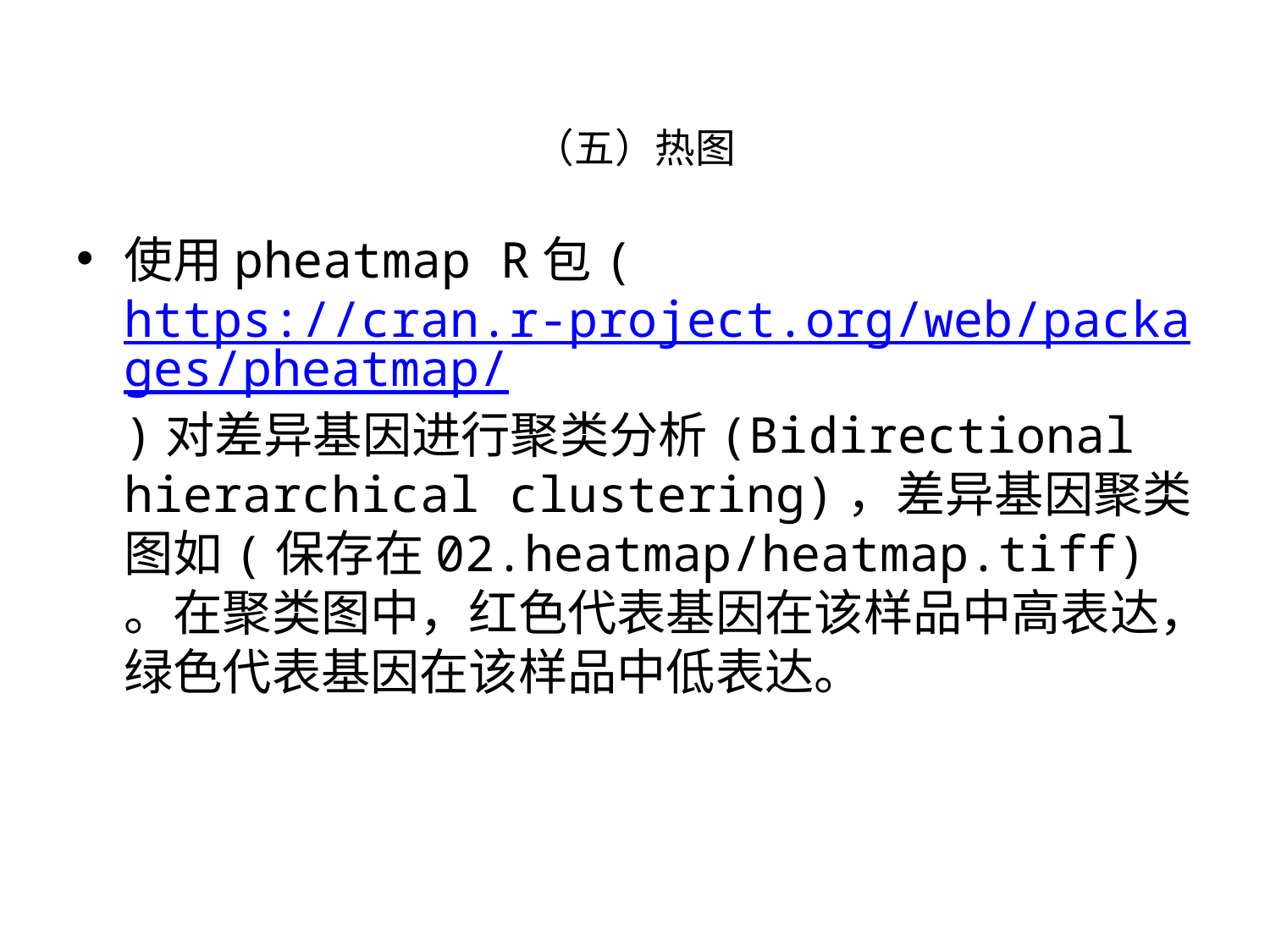

# （五）热图
使用pheatmap R包(https://cran.r-project.org/web/packages/pheatmap/)对差异基因进行聚类分析(Bidirectional hierarchical clustering)，差异基因聚类图如(保存在02.heatmap/heatmap.tiff)。在聚类图中，红色代表基因在该样品中高表达，绿色代表基因在该样品中低表达。